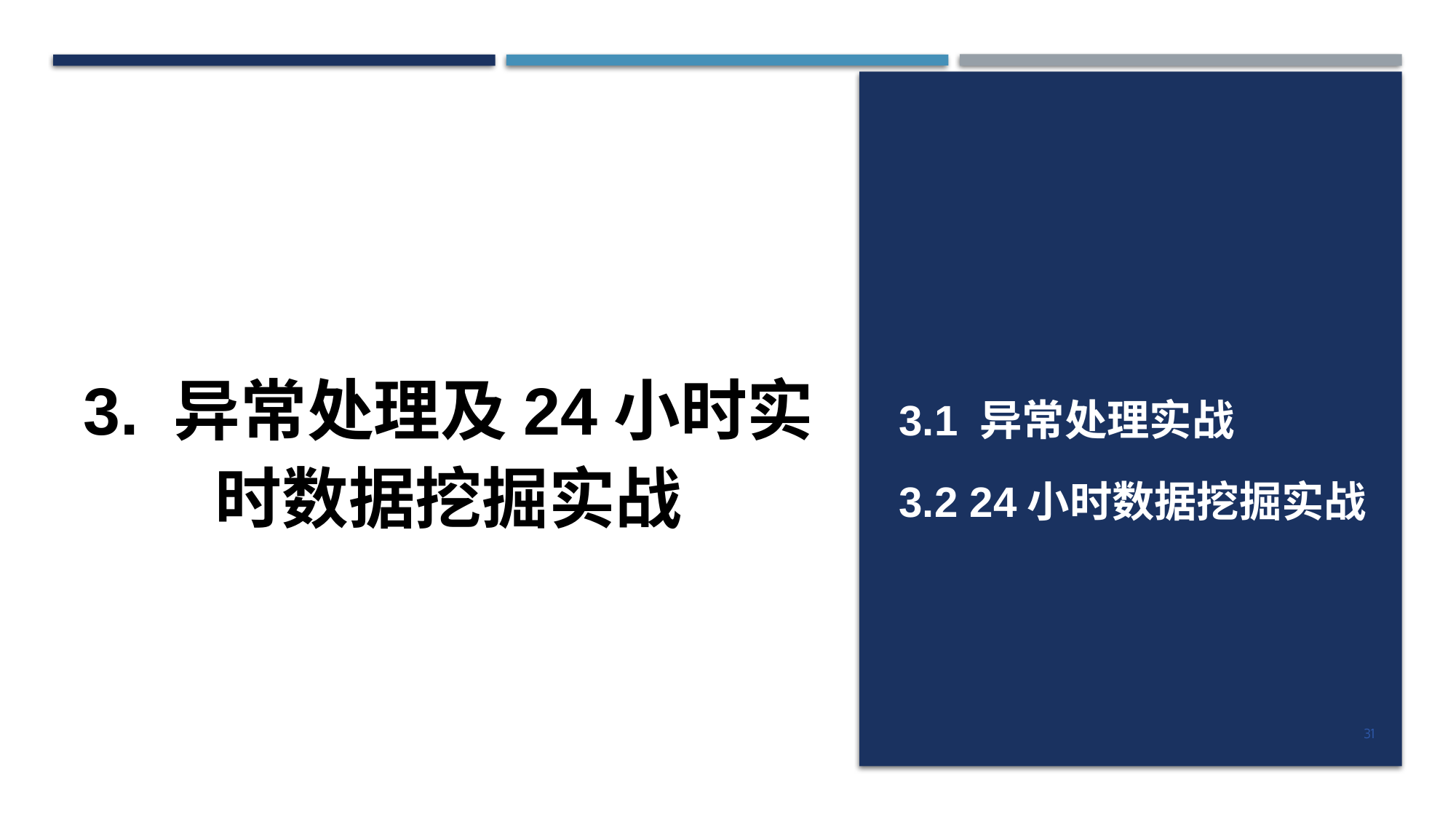

3. 异常处理及24小时实时数据挖掘实战
3.1 异常处理实战
3.2 24小时数据挖掘实战
31